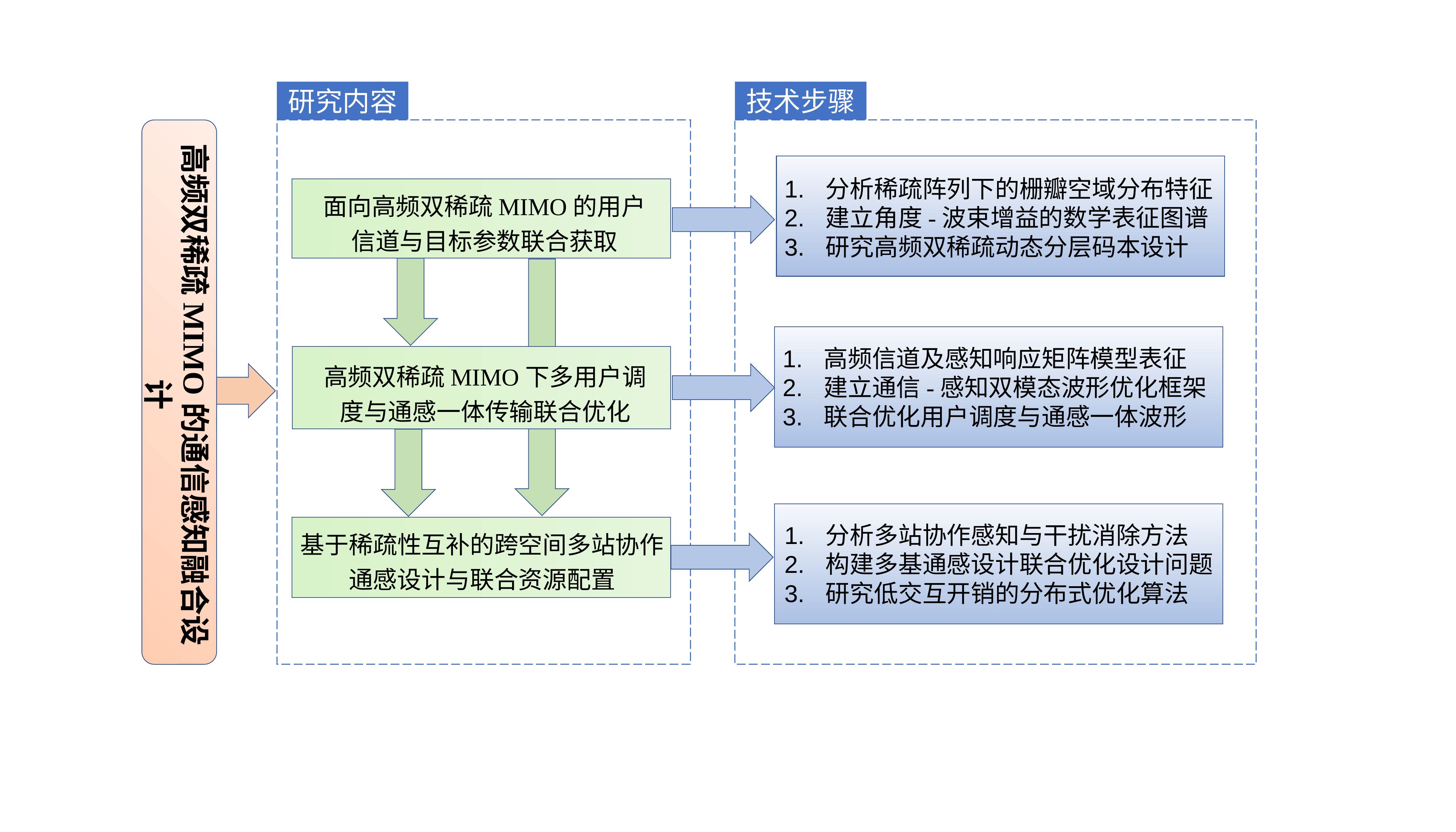

技术步骤

研究内容

高频双稀疏MIMO的通信感知融合设计

分析稀疏阵列下的栅瓣空域分布特征
建立角度-波束增益的数学表征图谱
研究高频双稀疏动态分层码本设计

面向高频双稀疏MIMO的用户信道与目标参数联合获取

高频信道及感知响应矩阵模型表征
建立通信-感知双模态波形优化框架
联合优化用户调度与通感一体波形

高频双稀疏MIMO下多用户调度与通感一体传输联合优化

基于稀疏性互补的跨空间多站协作通感设计与联合资源配置
分析多站协作感知与干扰消除方法
构建多基通感设计联合优化设计问题
研究低交互开销的分布式优化算法